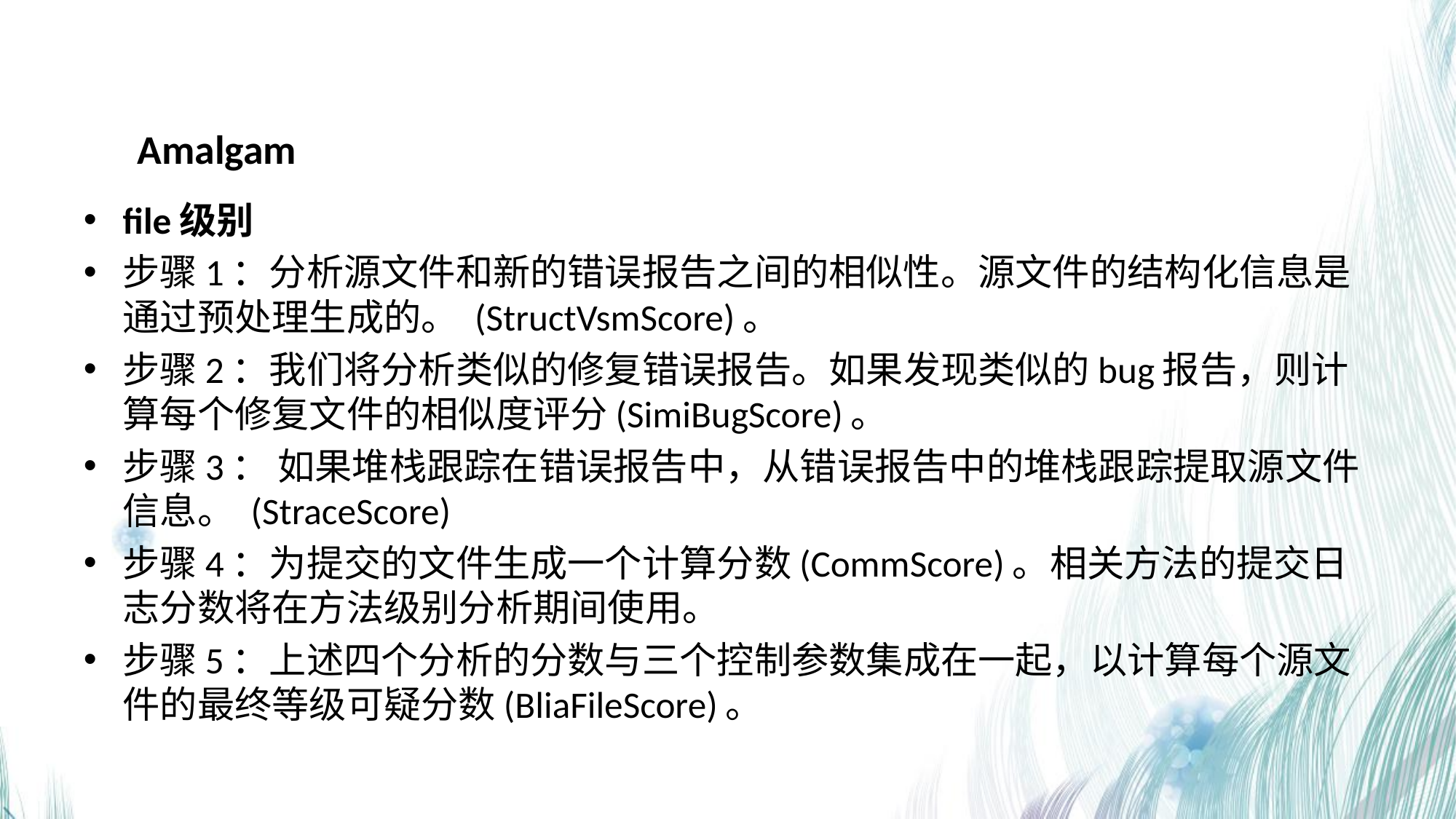

# Amalgam
file级别
步骤1：分析源文件和新的错误报告之间的相似性。源文件的结构化信息是通过预处理生成的。 (StructVsmScore)。
步骤2：我们将分析类似的修复错误报告。如果发现类似的bug报告，则计算每个修复文件的相似度评分(SimiBugScore)。
步骤3： 如果堆栈跟踪在错误报告中，从错误报告中的堆栈跟踪提取源文件信息。 (StraceScore)
步骤4：为提交的文件生成一个计算分数(CommScore)。相关方法的提交日志分数将在方法级别分析期间使用。
步骤5：上述四个分析的分数与三个控制参数集成在一起，以计算每个源文件的最终等级可疑分数(BliaFileScore)。